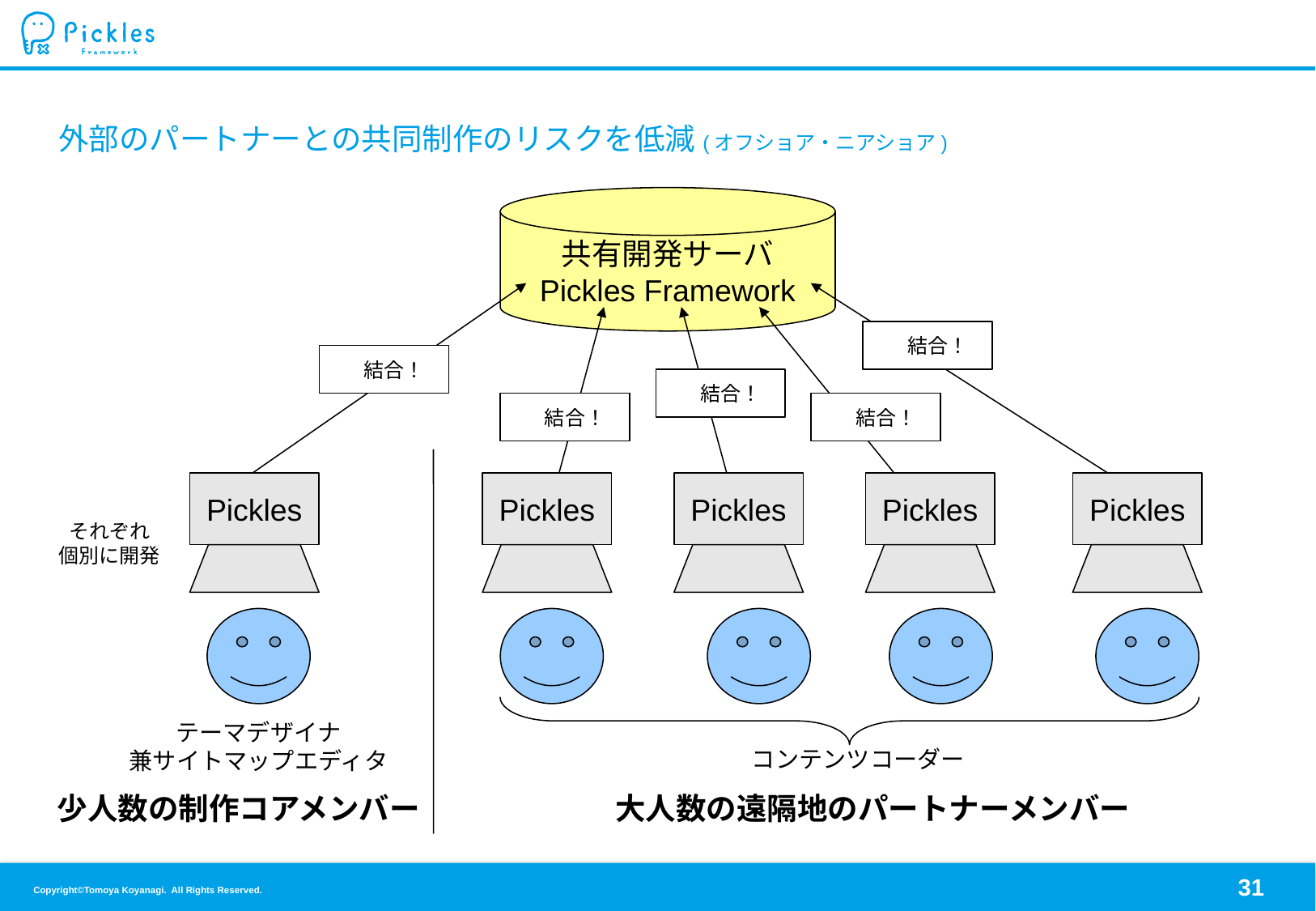

# 外部のパートナーとの共同制作のリスクを低減(オフショア・ニアショア)
共有開発サーバ
Pickles Framework

　結合！
　結合！
　結合！

　結合！
　結合！

それぞれ
個別に開発
Pickles

Pickles

Pickles

Pickles

Pickles

テーマデザイナ
兼サイトマップエディタ
コンテンツコーダー
少人数の制作コアメンバー
大人数の遠隔地のパートナーメンバー
31